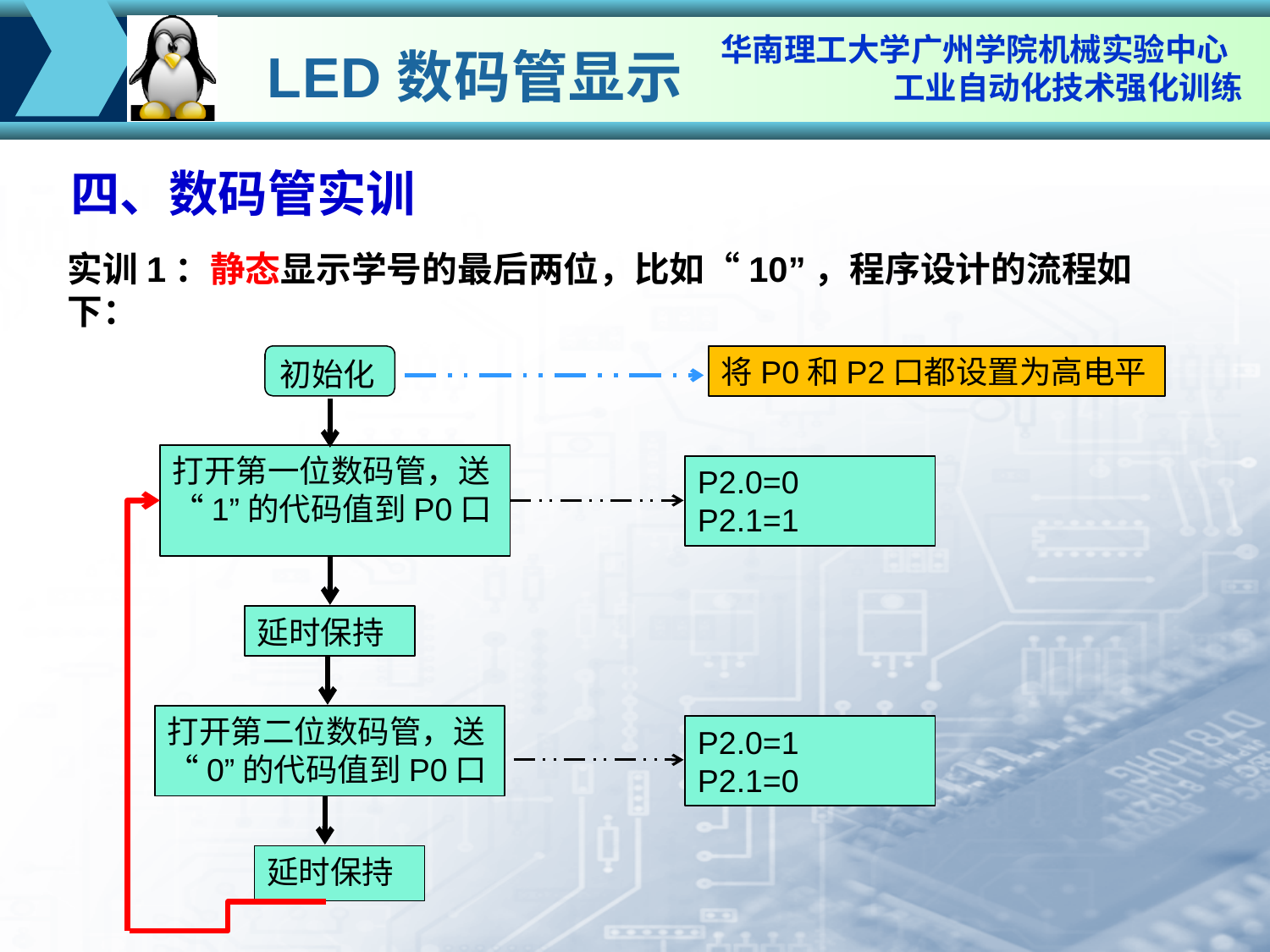

LED数码管显示
四、数码管实训
实训1：静态显示学号的最后两位，比如“10”，程序设计的流程如下：
初始化
将P0和P2口都设置为高电平
打开第一位数码管，送“1”的代码值到P0口
P2.0=0
P2.1=1
延时保持
打开第二位数码管，送“0”的代码值到P0口
P2.0=1
P2.1=0
延时保持